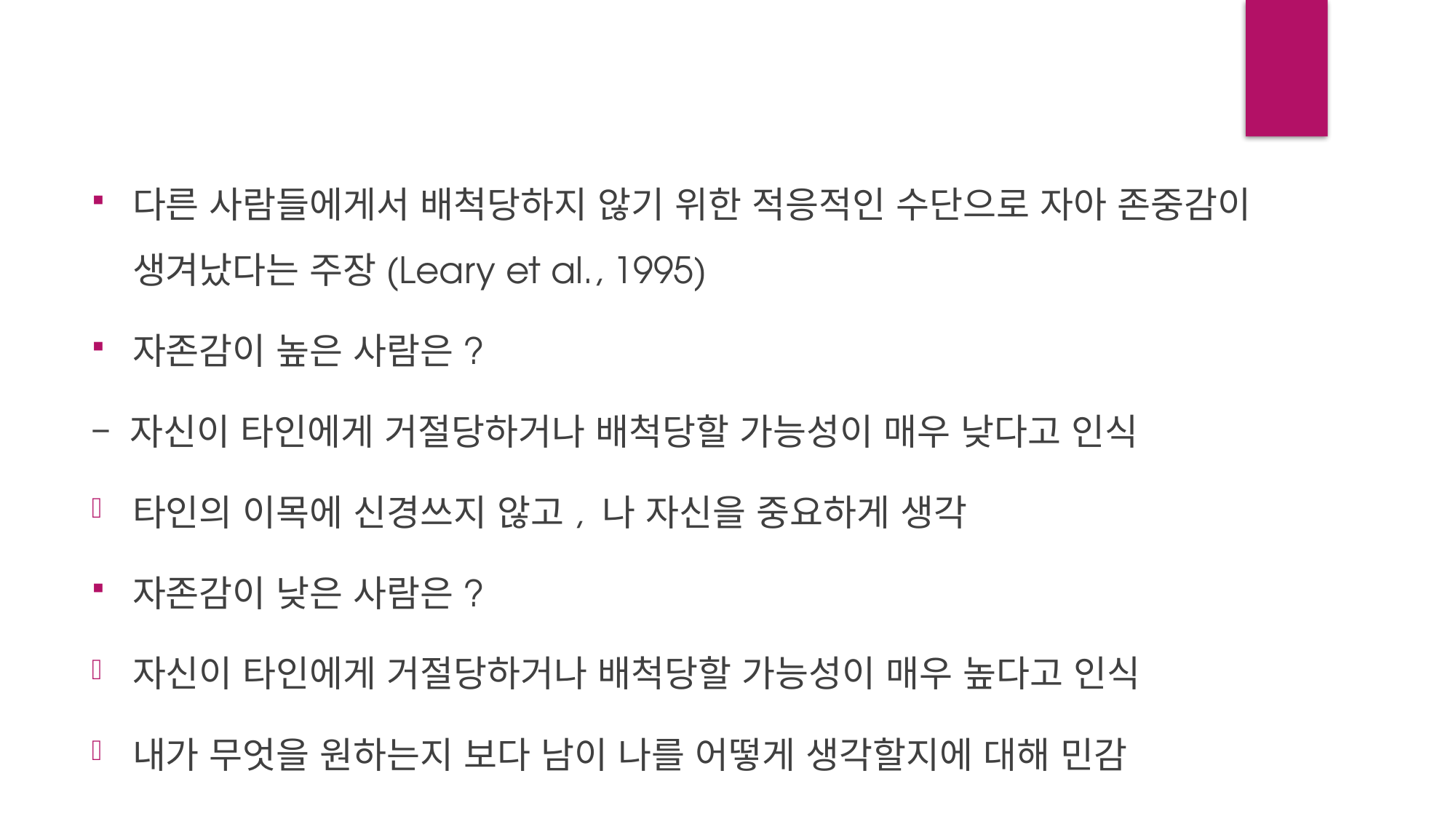

다른 사람들에게서 배척당하지 않기 위한 적응적인 수단으로 자아 존중감이 생겨났다는 주장(Leary et al., 1995)
자존감이 높은 사람은?
– 자신이 타인에게 거절당하거나 배척당할 가능성이 매우 낮다고 인식
타인의 이목에 신경쓰지 않고, 나 자신을 중요하게 생각
자존감이 낮은 사람은?
자신이 타인에게 거절당하거나 배척당할 가능성이 매우 높다고 인식
내가 무엇을 원하는지 보다 남이 나를 어떻게 생각할지에 대해 민감